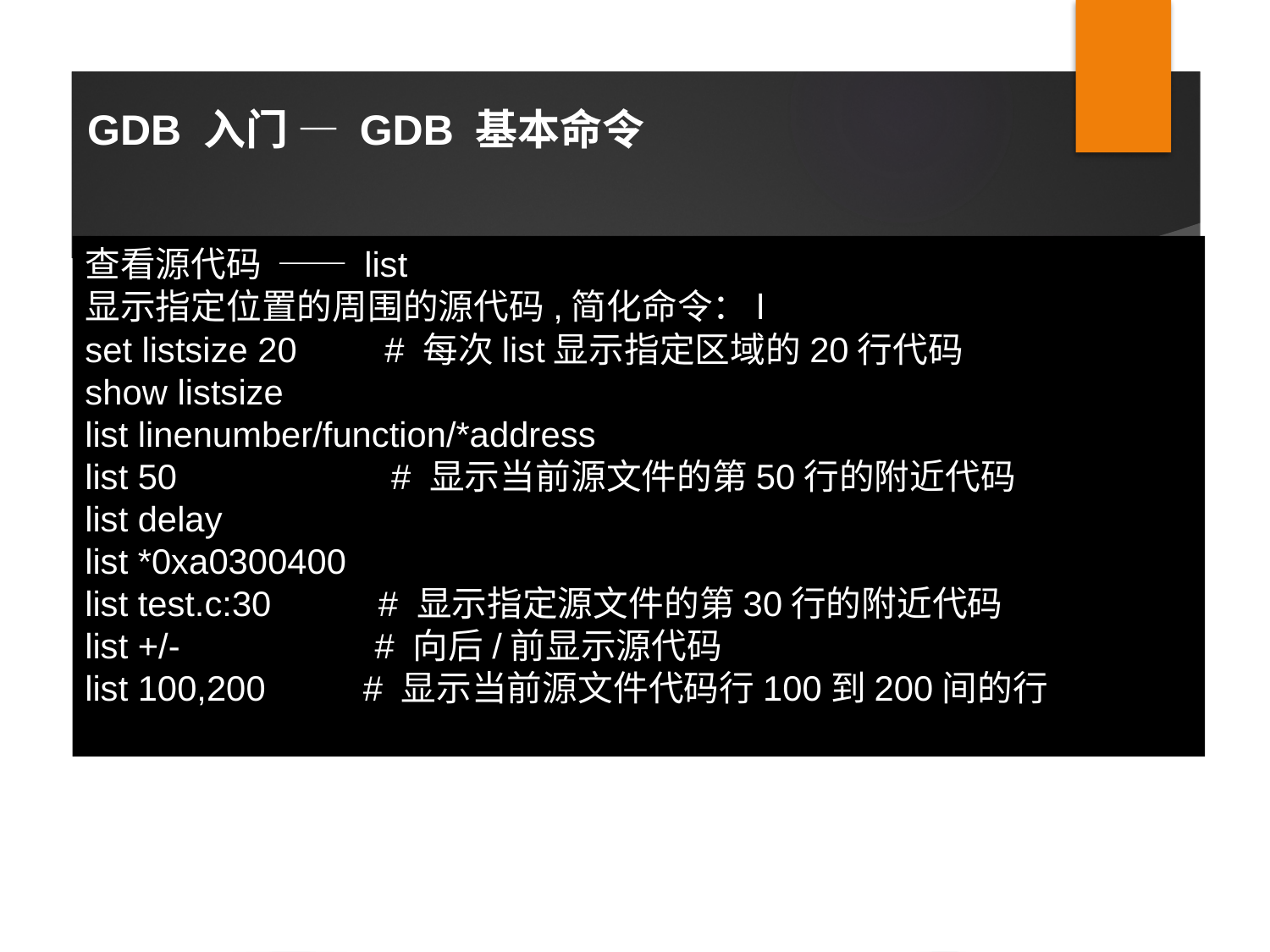

GDB 入门 — GDB 基本命令
查看源代码  —— list
显示指定位置的周围的源代码,简化命令：l
set listsize 20         # 每次list显示指定区域的20行代码
show listsize
list linenumber/function/*address
list 50                      # 显示当前源文件的第50行的附近代码
list delay
list *0xa0300400
list test.c:30           # 显示指定源文件的第30行的附近代码
list +/-                    # 向后/前显示源代码
list 100,200          # 显示当前源文件代码行100到200间的行